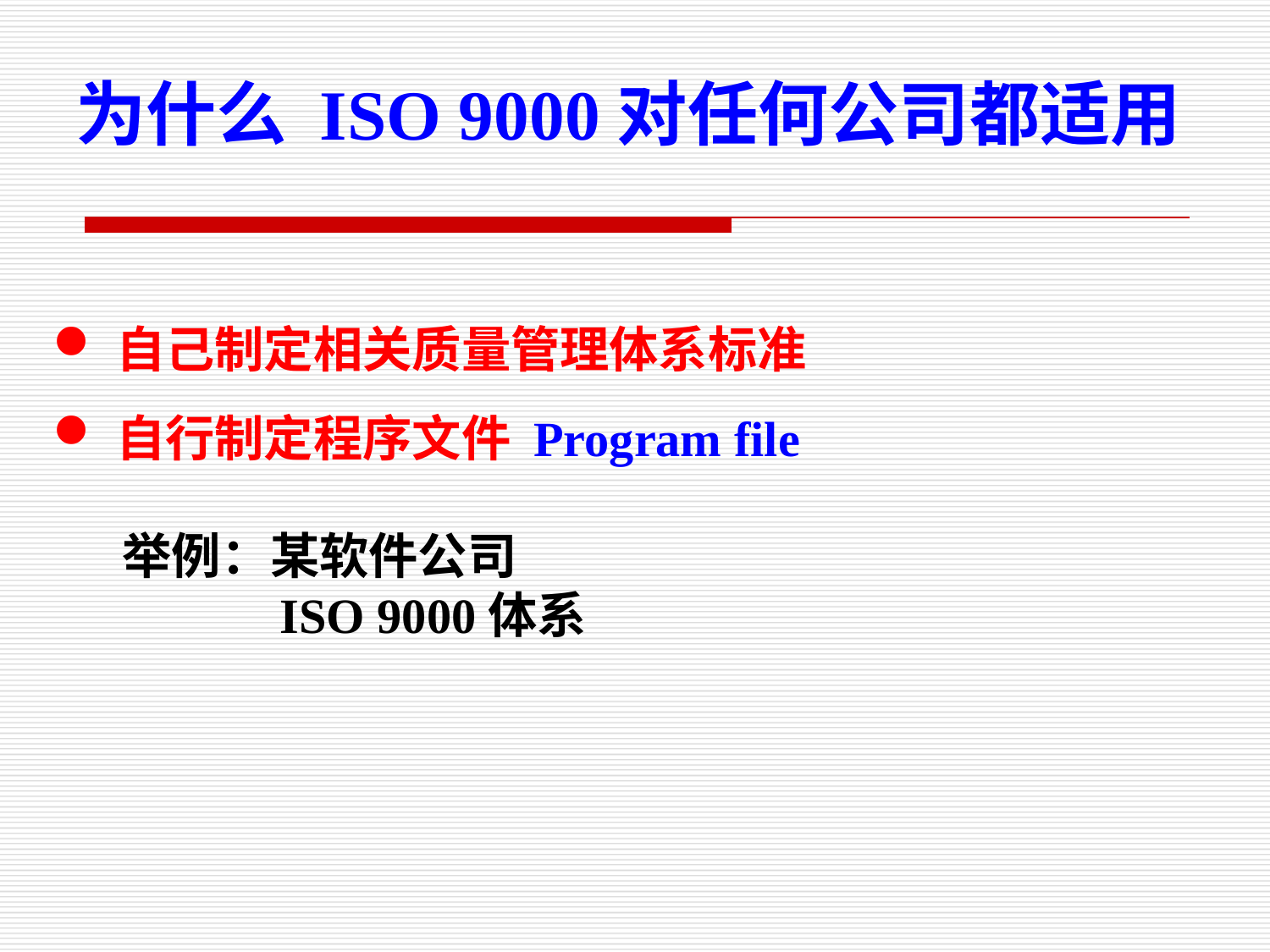

为什么 ISO 9000对任何公司都适用
自己制定相关质量管理体系标准
自行制定程序文件 Program file
举例：某软件公司
             ISO 9000体系